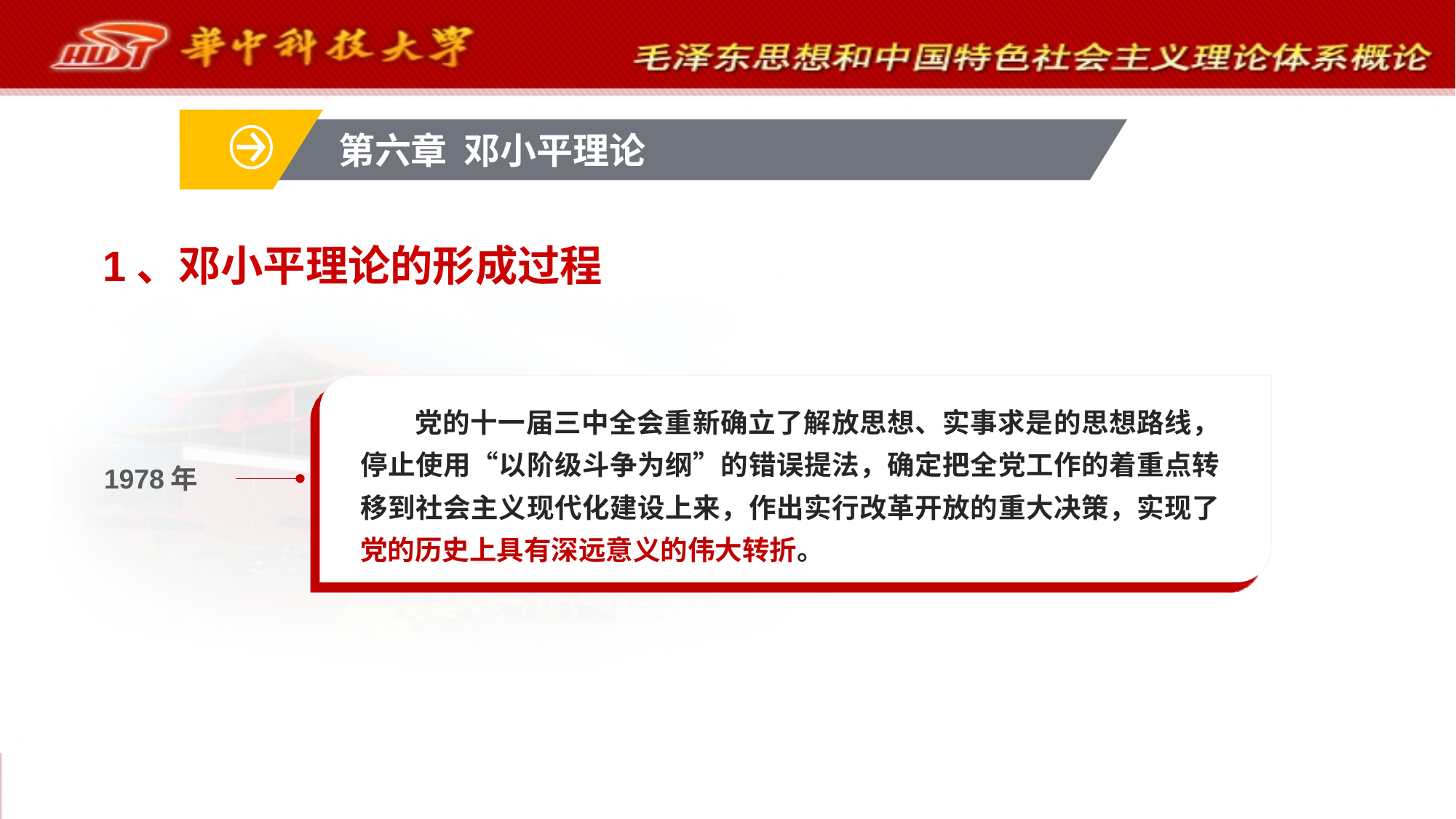

第六章  邓小平理论

# 1、邓小平理论的形成过程

党的十一届三中全会重新确立了解放思想、实事求是的思想路线，停止使用“以阶级斗争为纲”的错误提法，确定把全党工作的着重点转移到社会主义现代化建设上来，作出实行改革开放的重大决策，实现了党的历史上具有深远意义的伟大转折。
1978年